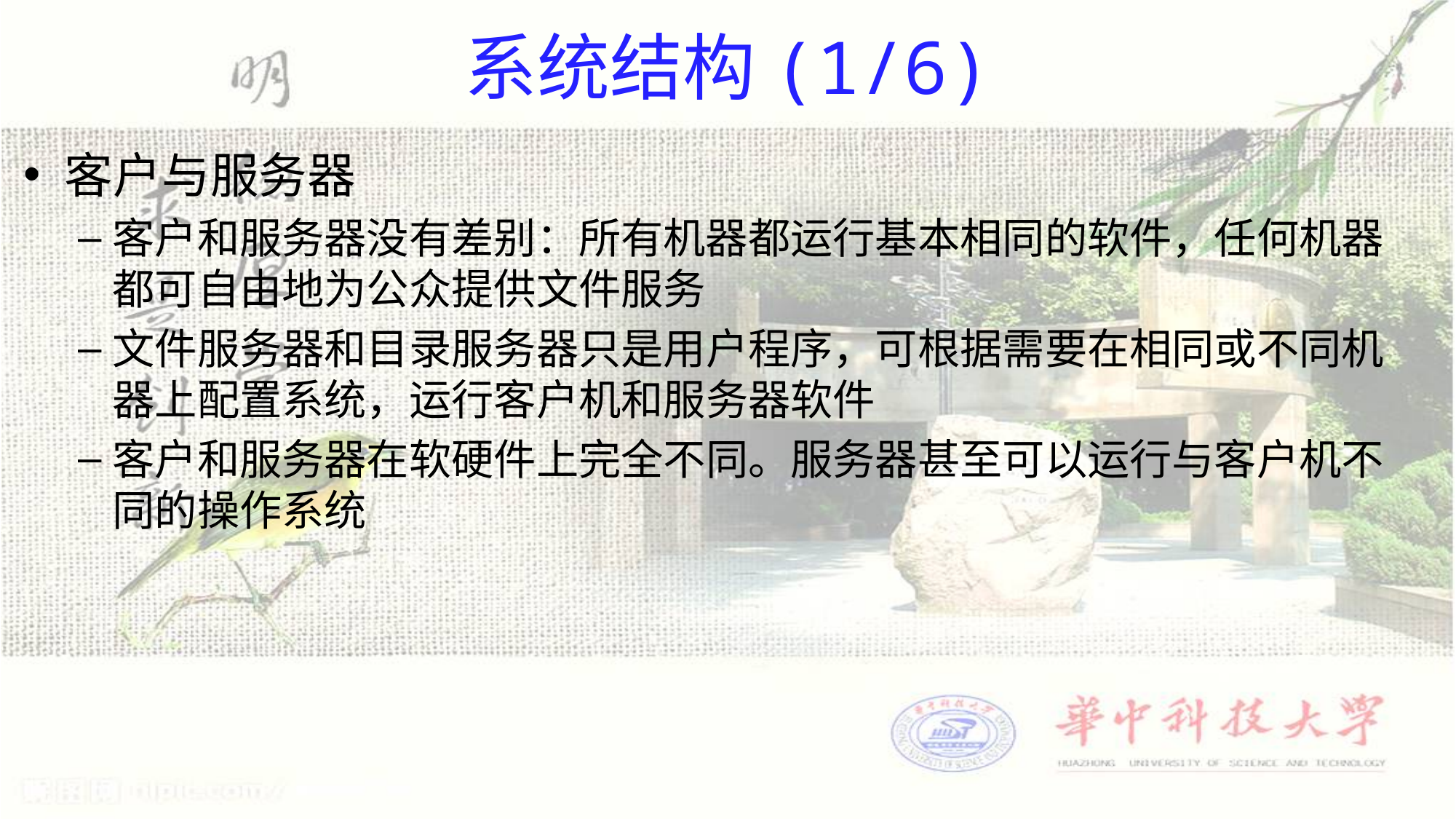

# 系统结构(1/6)
客户与服务器
客户和服务器没有差别：所有机器都运行基本相同的软件，任何机器都可自由地为公众提供文件服务
文件服务器和目录服务器只是用户程序，可根据需要在相同或不同机器上配置系统，运行客户机和服务器软件
客户和服务器在软硬件上完全不同。服务器甚至可以运行与客户机不同的操作系统